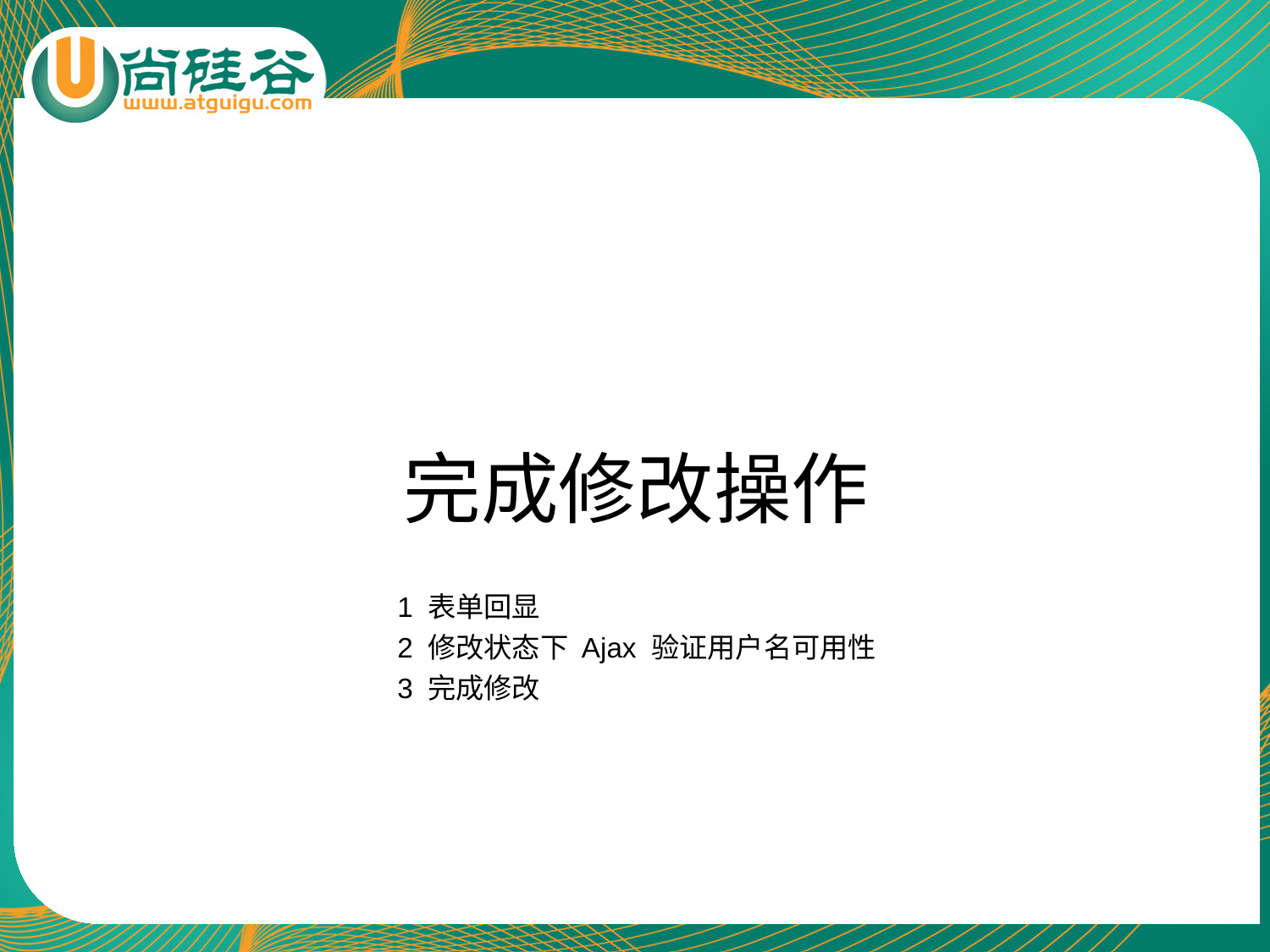

# 完成修改操作
1 表单回显
2 修改状态下 Ajax 验证用户名可用性
3 完成修改